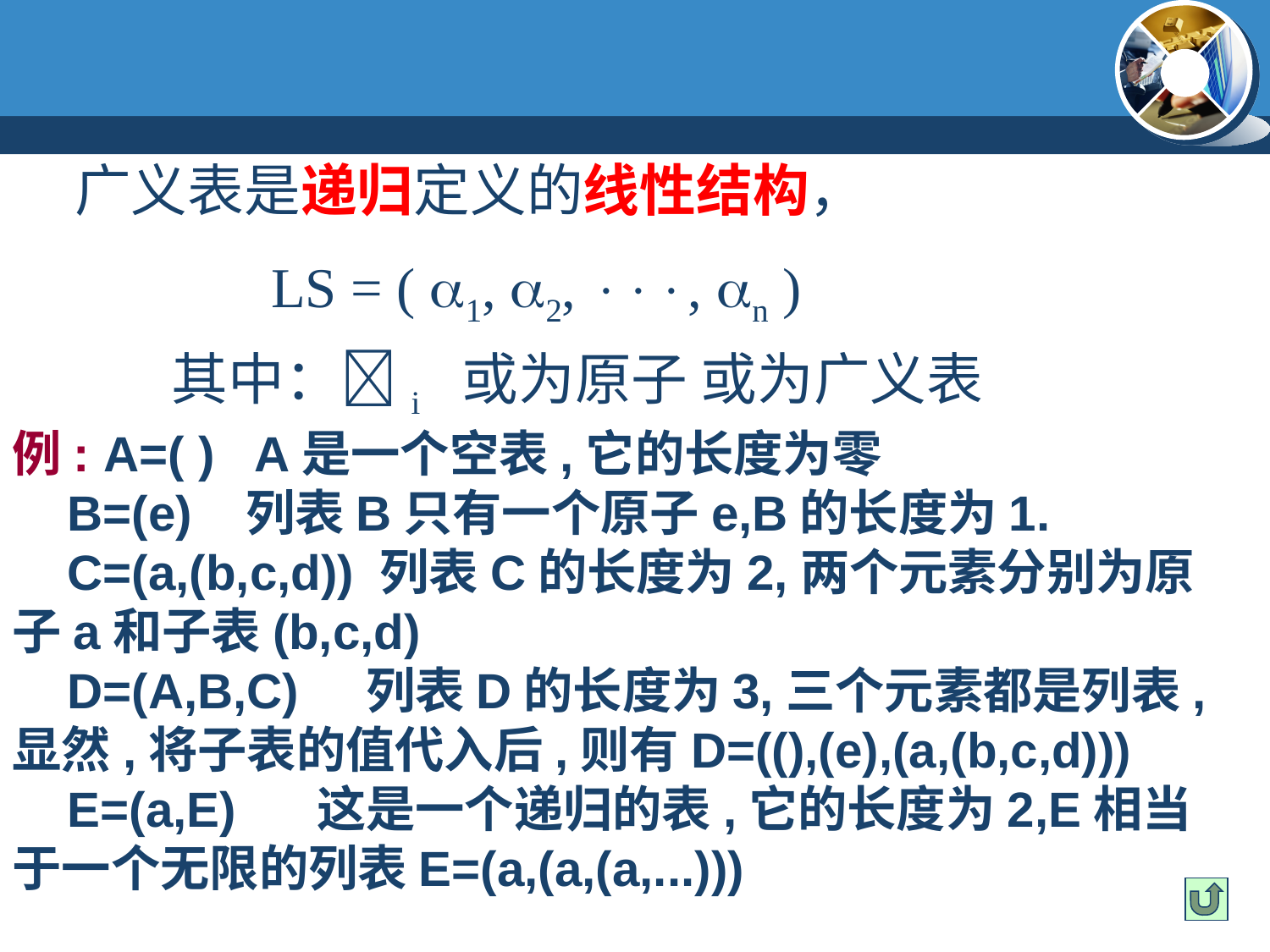

广义表是递归定义的线性结构，
       LS = ( α1, α2, ⋅⋅⋅, αn )
其中：αi  或为原子 或为广义表
例: A=( )   A是一个空表,它的长度为零
    B=(e)   列表B只有一个原子e,B的长度为1.
    C=(a,(b,c,d)) 列表C的长度为2,两个元素分别为原子a和子表(b,c,d)
    D=(A,B,C)    列表D的长度为3,三个元素都是列表,显然,将子表的值代入后,则有D=((),(e),(a,(b,c,d)))
    E=(a,E)     这是一个递归的表,它的长度为2,E相当于一个无限的列表E=(a,(a,(a,...)))